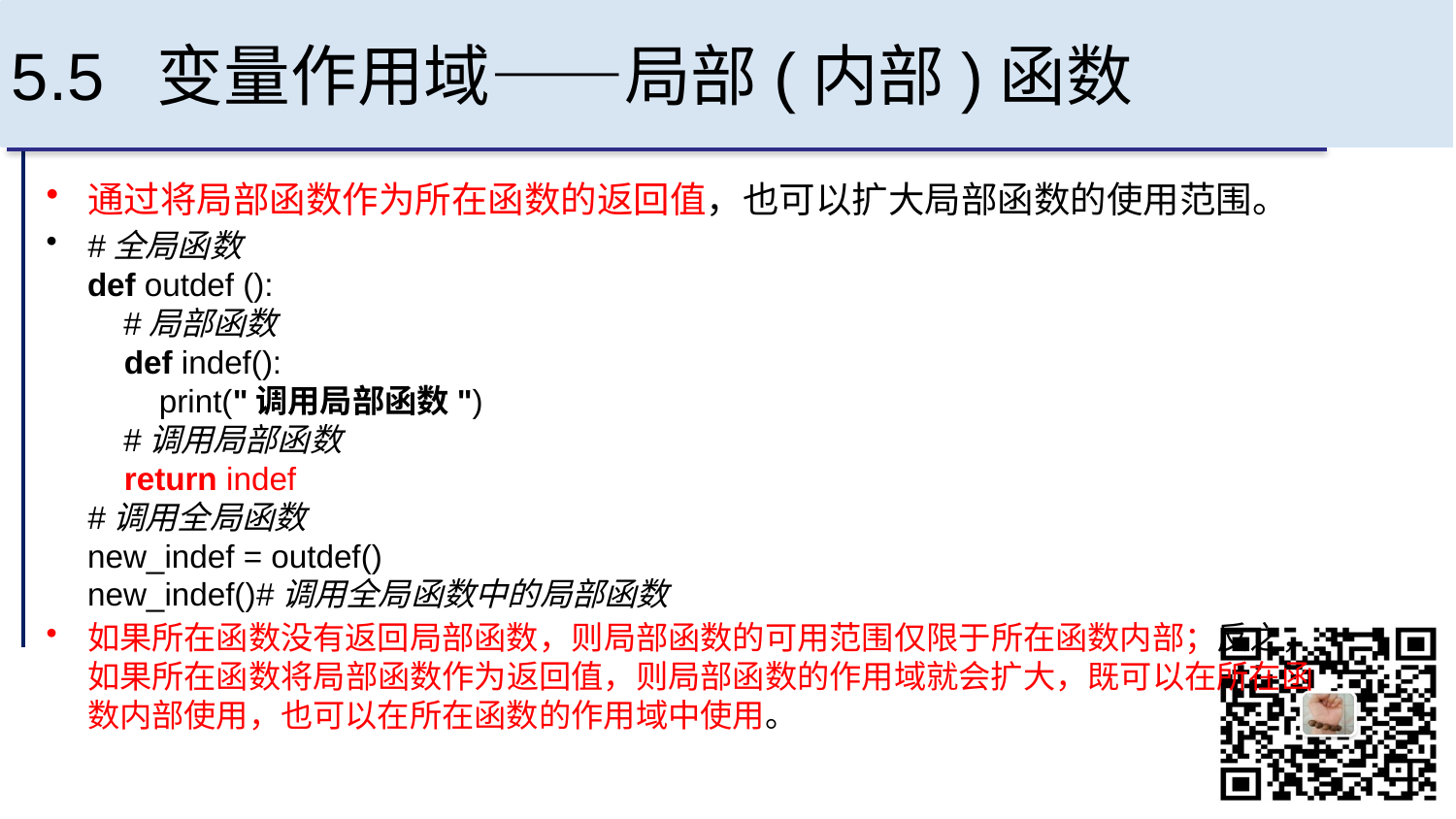

# 5.5  变量作用域——局部(内部)函数
通过将局部函数作为所在函数的返回值，也可以扩大局部函数的使用范围。
#全局函数
def outdef ():
    #局部函数
    def indef():
        print("调用局部函数")
    #调用局部函数
    return indef
#调用全局函数
new_indef = outdef()
new_indef()#调用全局函数中的局部函数
如果所在函数没有返回局部函数，则局部函数的可用范围仅限于所在函数内部；反之，如果所在函数将局部函数作为返回值，则局部函数的作用域就会扩大，既可以在所在函数内部使用，也可以在所在函数的作用域中使用。